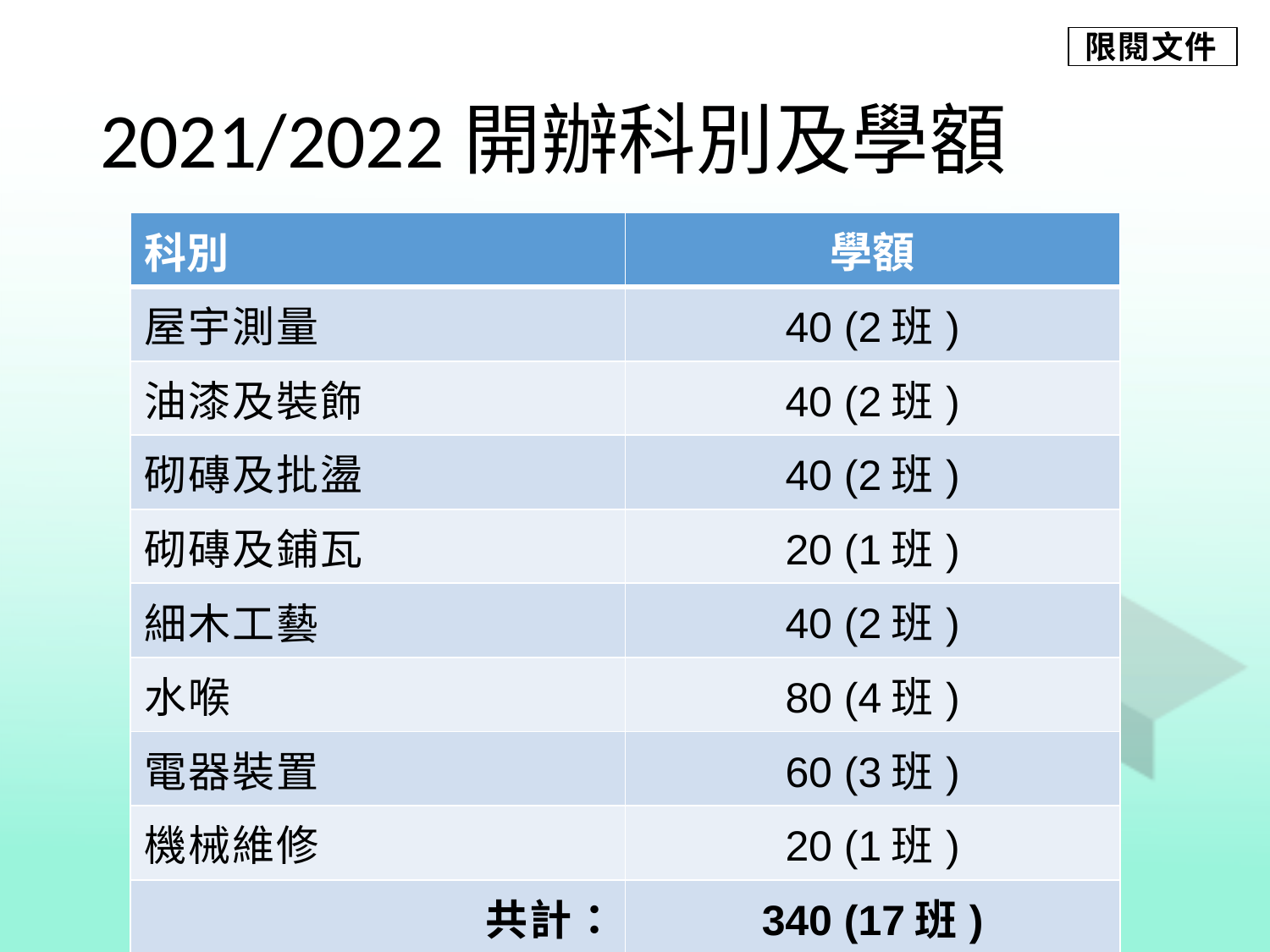

限閱文件
# 2021/2022開辦科別及學額
| 科別 | 學額 |
| --- | --- |
| 屋宇測量 | 40 (2班) |
| 油漆及裝飾 | 40 (2班) |
| 砌磚及批盪 | 40 (2班) |
| 砌磚及鋪瓦 | 20 (1班) |
| 細木工藝 | 40 (2班) |
| 水喉 | 80 (4班) |
| 電器裝置 | 60 (3班) |
| 機械維修 | 20 (1班) |
| 共計： | 340 (17班) |
9